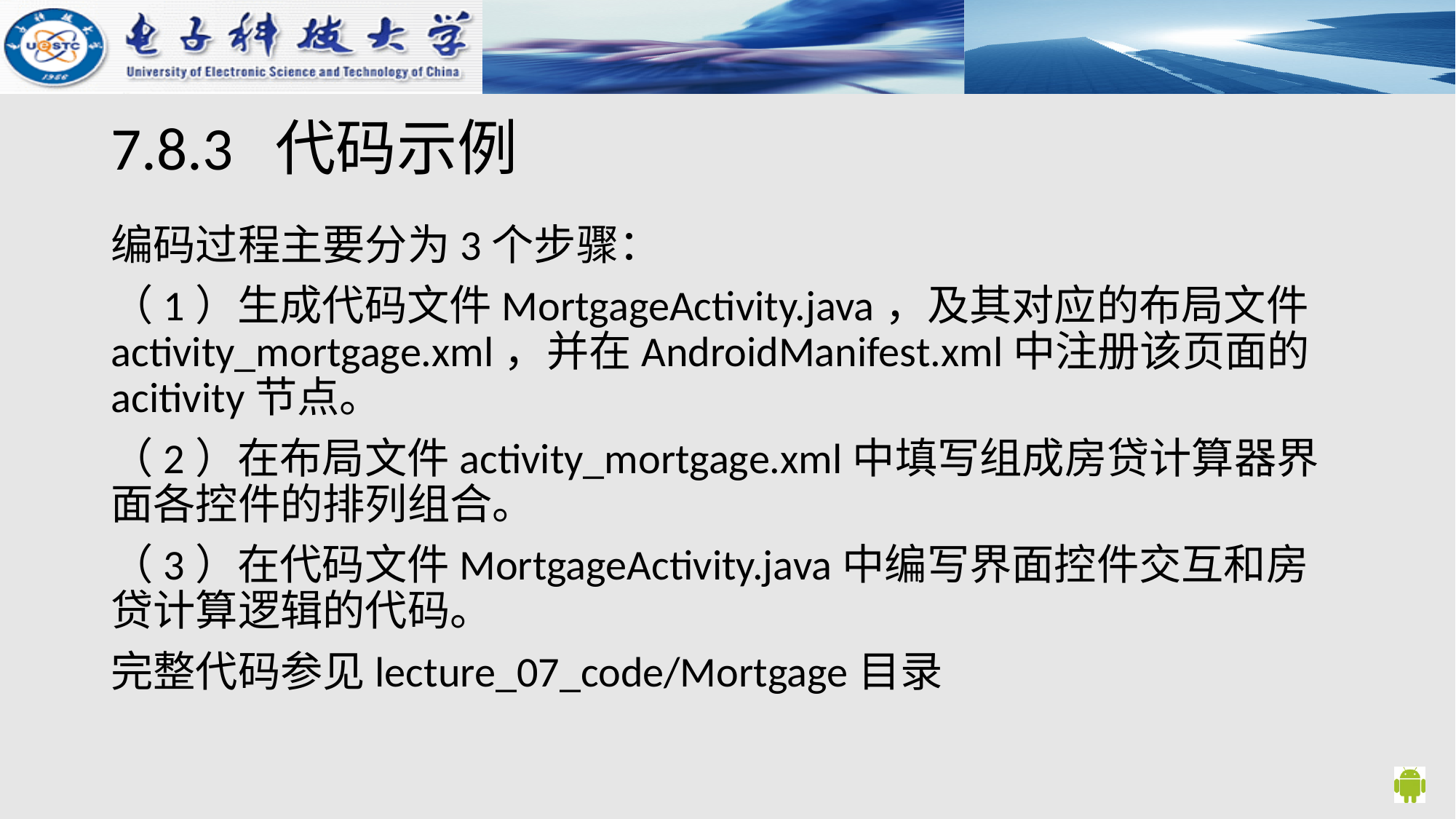

# 7.8.3  代码示例
编码过程主要分为3个步骤：
（1）生成代码文件MortgageActivity.java，及其对应的布局文件activity_mortgage.xml，并在AndroidManifest.xml中注册该页面的acitivity节点。
（2）在布局文件activity_mortgage.xml中填写组成房贷计算器界面各控件的排列组合。
（3）在代码文件MortgageActivity.java中编写界面控件交互和房贷计算逻辑的代码。
完整代码参见lecture_07_code/Mortgage目录